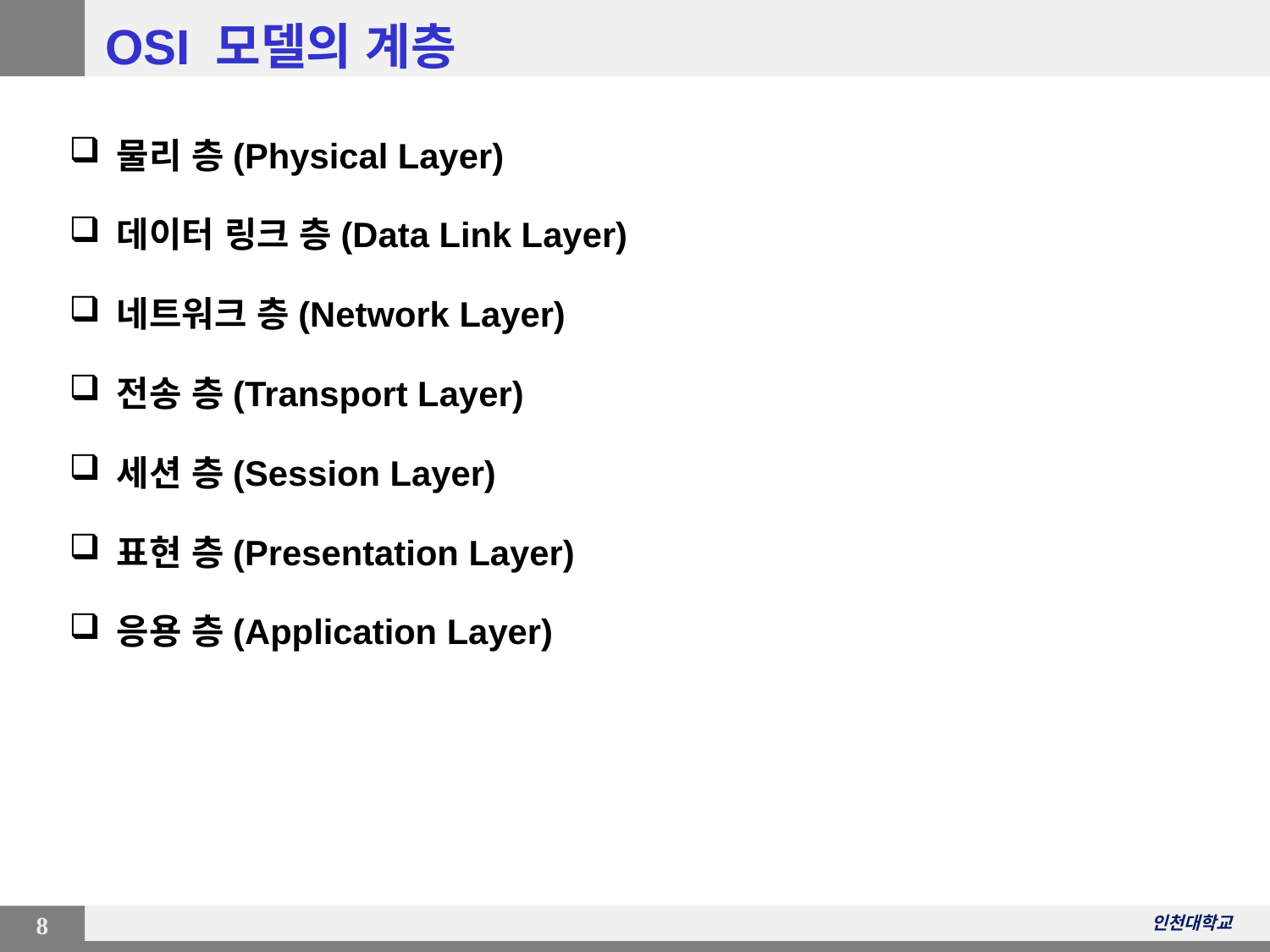

# OSI 모델의 계층
물리 층(Physical Layer)
데이터 링크 층(Data Link Layer)
네트워크 층(Network Layer)
전송 층(Transport Layer)
세션 층(Session Layer)
표현 층(Presentation Layer)
응용 층(Application Layer)